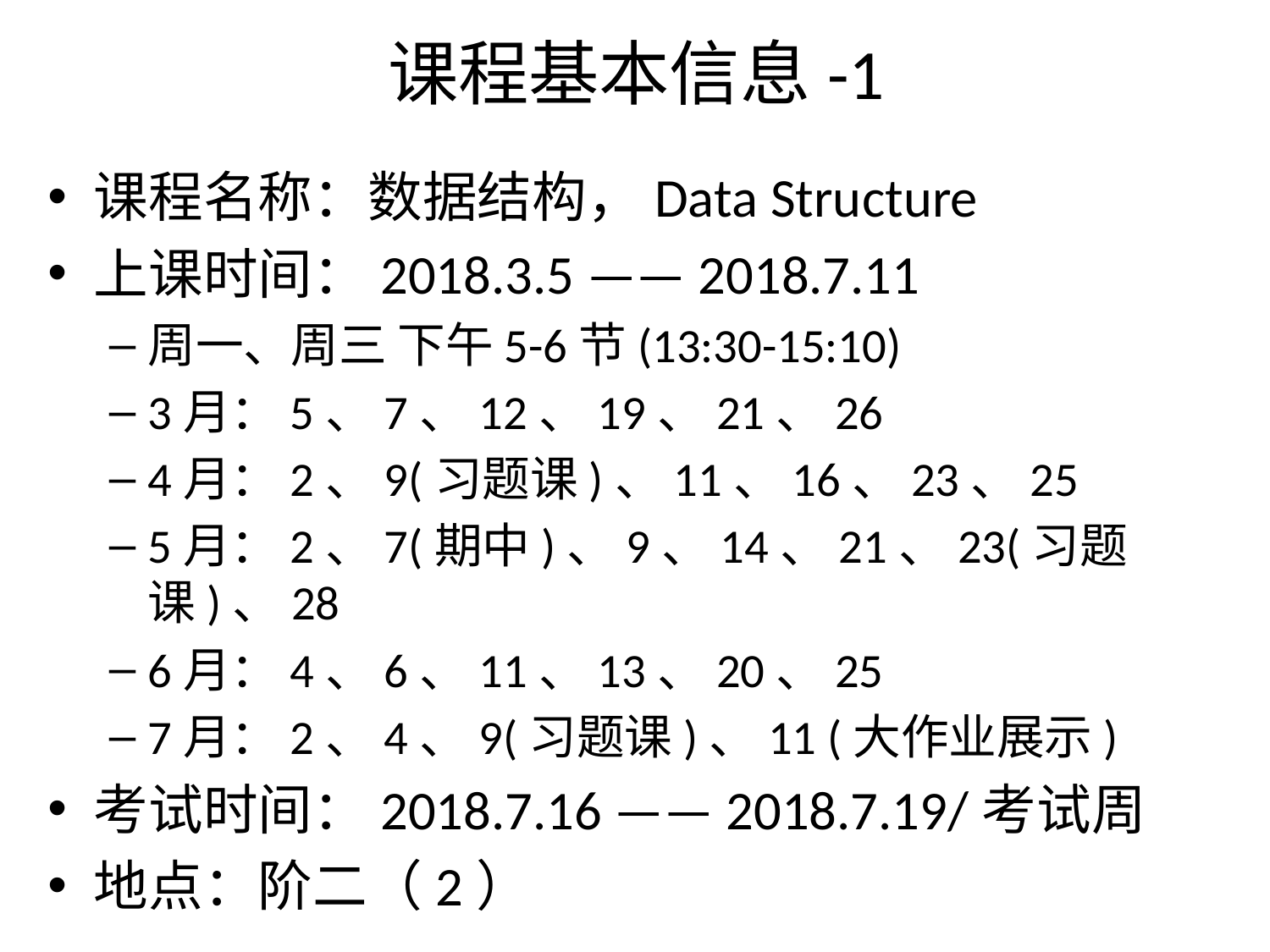

# 课程基本信息-1
课程名称：数据结构，Data Structure
上课时间：2018.3.5 —— 2018.7.11
周一、周三 下午5-6节(13:30-15:10)
3月：5、7、12、19、21、26
4月：2、9(习题课)、11、16、23、25
5月：2、7(期中)、9、14、21、23(习题课)、28
6月：4、6、11、13、20、25
7月：2、4、9(习题课)、11 (大作业展示)
考试时间：2018.7.16 —— 2018.7.19/考试周
地点：阶二（2）